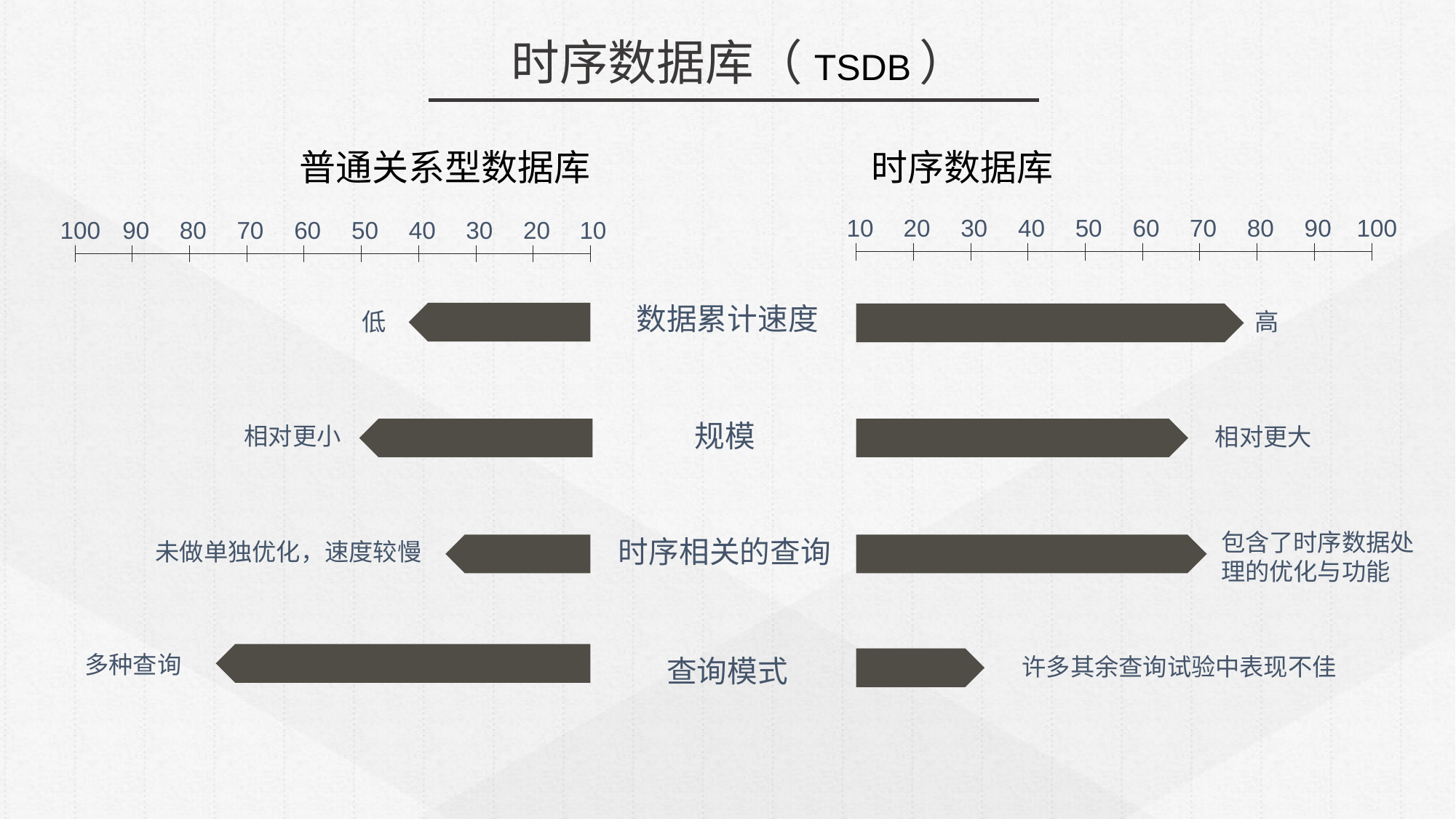

时序数据库（TSDB）
普通关系型数据库
时序数据库
10
20
30
40
50
60
70
80
90
100
100
90
80
70
60
50
40
30
20
10
数据累计速度
低
高

规模
相对更小
相对更大

包含了时序数据处
理的优化与功能
时序相关的查询
未做单独优化，速度较慢

多种查询

查询模式
许多其余查询试验中表现不佳